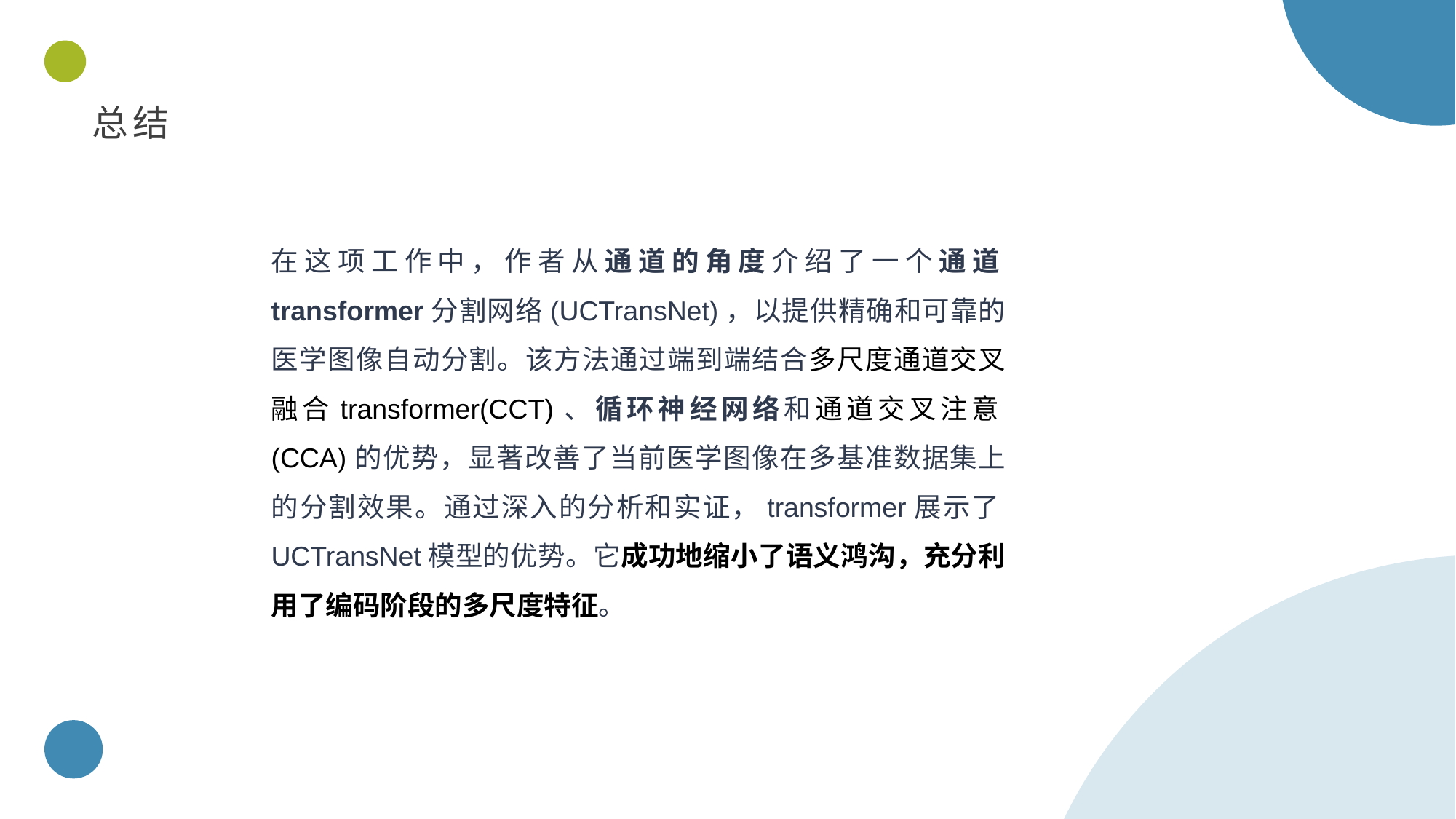

总结
在这项工作中，作者从通道的角度介绍了一个通道transformer分割网络(UCTransNet)，以提供精确和可靠的医学图像自动分割。该方法通过端到端结合多尺度通道交叉融合transformer(CCT)、循环神经网络和通道交叉注意(CCA)的优势，显著改善了当前医学图像在多基准数据集上的分割效果。通过深入的分析和实证，transformer展示了UCTransNet模型的优势。它成功地缩小了语义鸿沟，充分利用了编码阶段的多尺度特征。